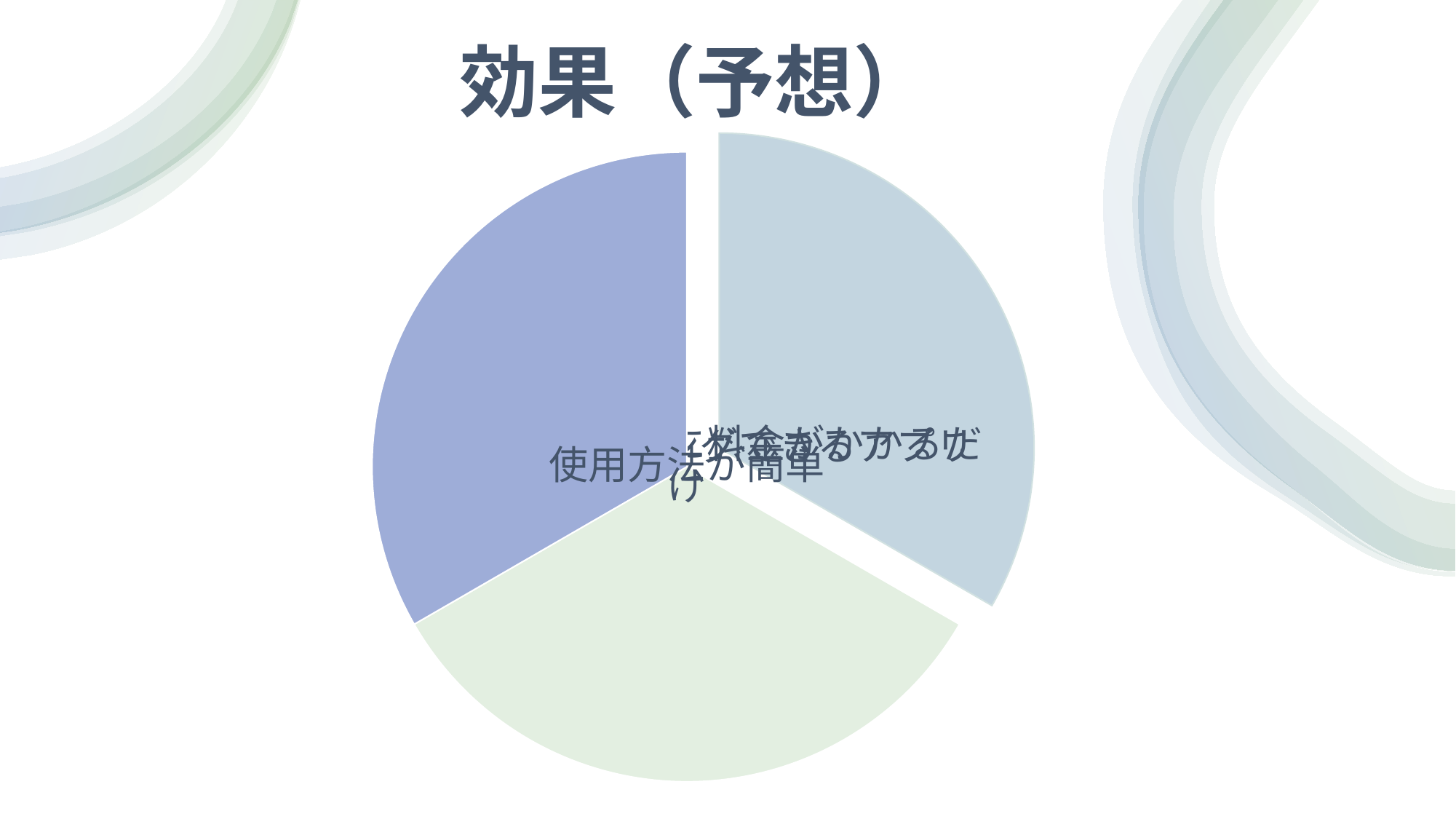

# 効果（予想）
早くマッチングできるアプリ
相手を変わる時に料金がかかるだけ
使用方法が簡単